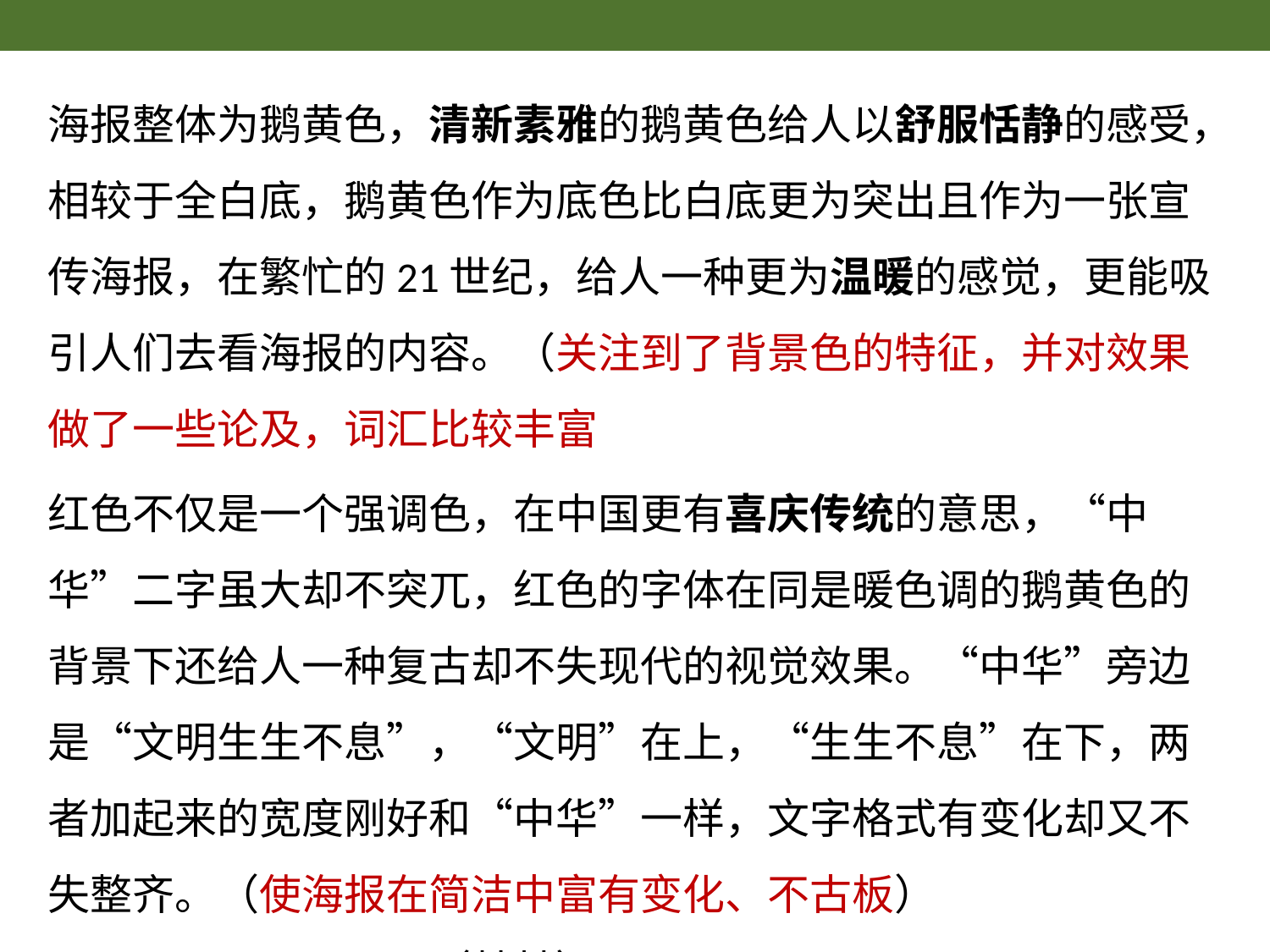

海报整体为鹅黄色，清新素雅的鹅黄色给人以舒服恬静的感受，相较于全白底，鹅黄色作为底色比白底更为突出且作为一张宣传海报，在繁忙的21世纪，给人一种更为温暖的感觉，更能吸引人们去看海报的内容。（关注到了背景色的特征，并对效果做了一些论及，词汇比较丰富
红色不仅是一个强调色，在中国更有喜庆传统的意思，“中华”二字虽大却不突兀，红色的字体在同是暖色调的鹅黄色的背景下还给人一种复古却不失现代的视觉效果。“中华”旁边是“文明生生不息”，“文明”在上，“生生不息”在下，两者加起来的宽度刚好和“中华”一样，文字格式有变化却又不失整齐。（使海报在简洁中富有变化、不古板）					（林喆）